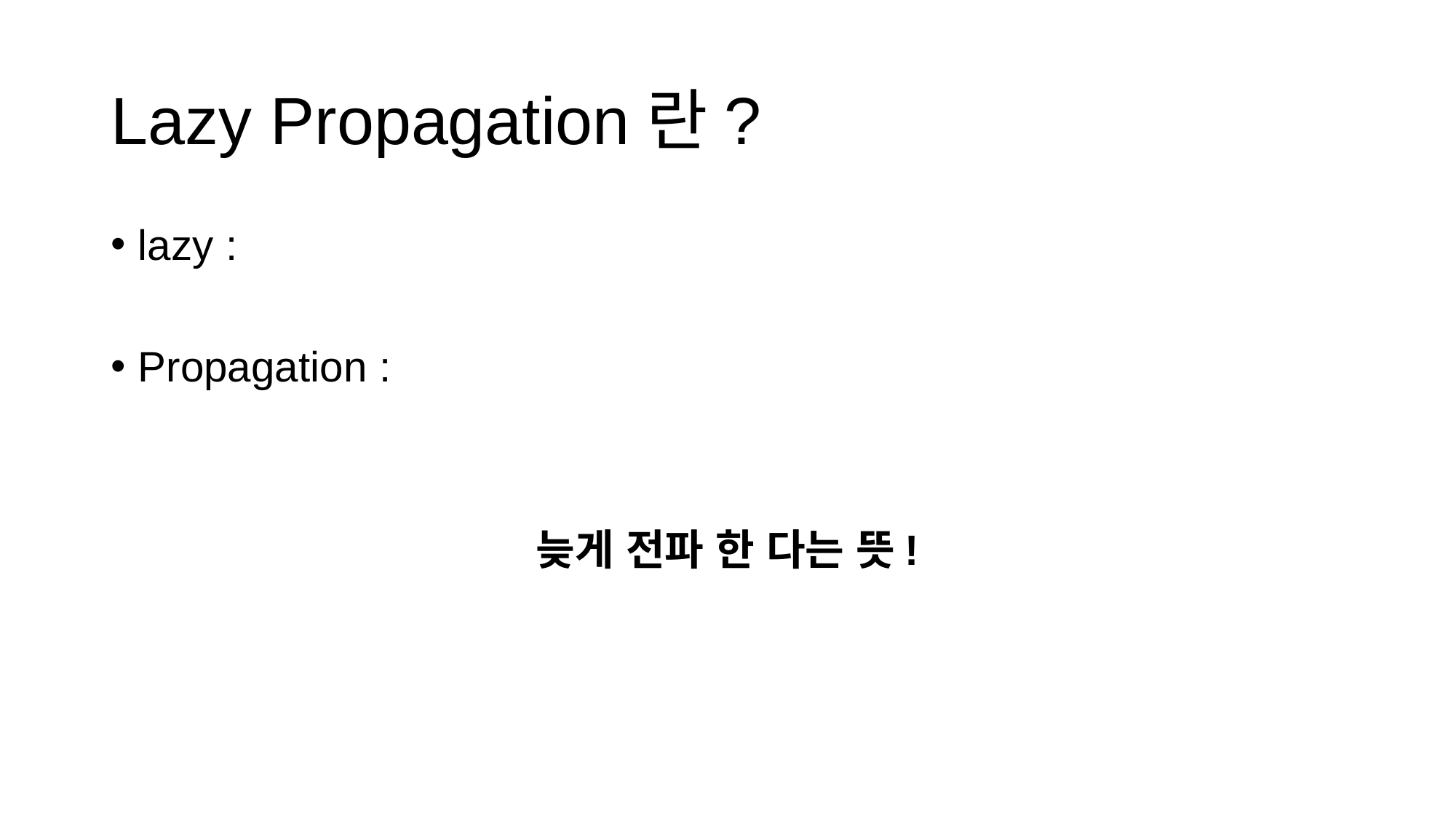

# Lazy Propagation란?
lazy :

Propagation :

늦게 전파 한 다는 뜻!